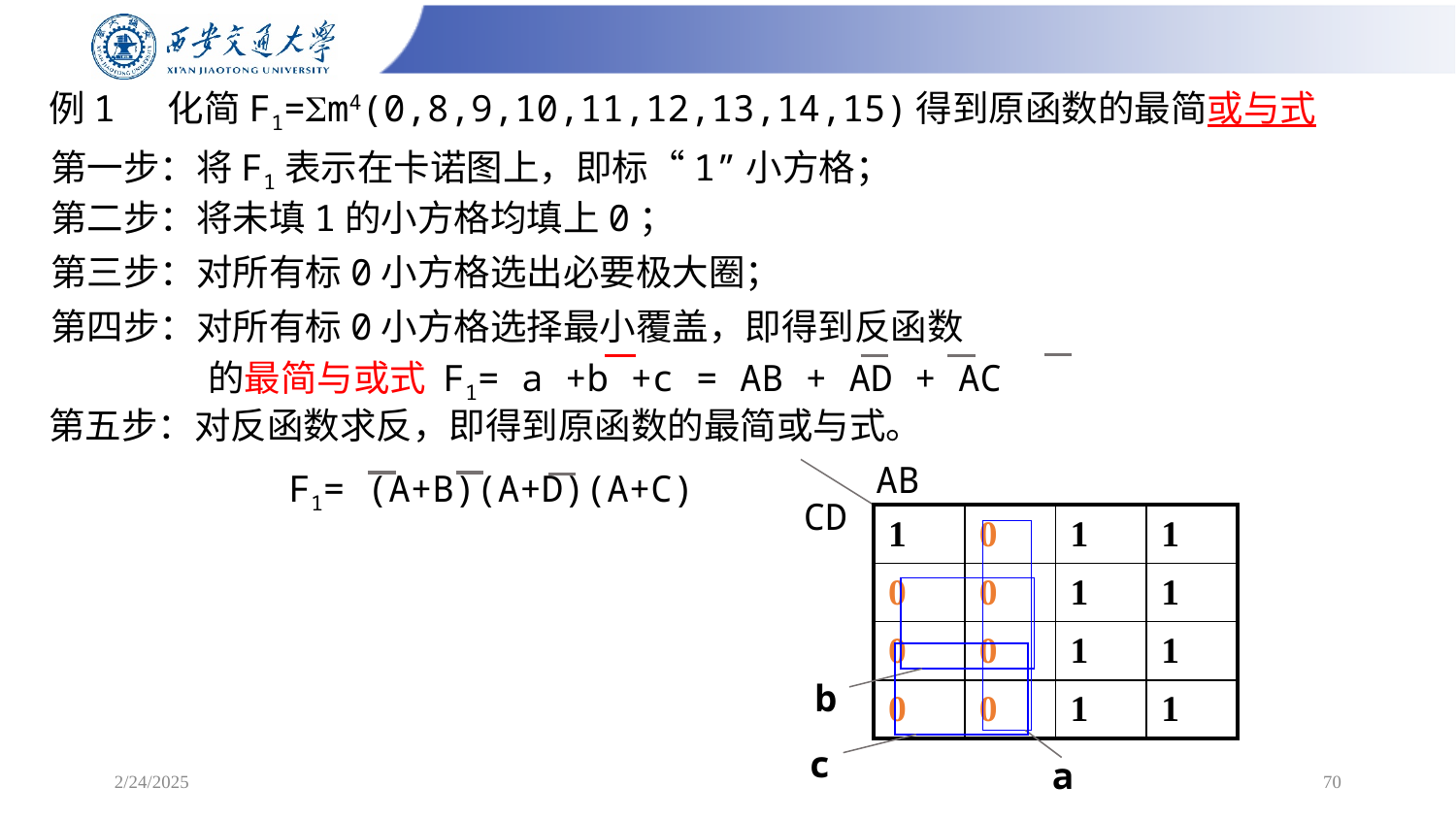

# 例1  化简F1=Σm4(0,8,9,10,11,12,13,14,15)得到原函数的最简或与式
第一步：将F1表示在卡诺图上，即标“1”小方格；
第二步：将未填1的小方格均填上0；
第三步：对所有标0小方格选出必要极大圈；
第四步：对所有标0小方格选择最小覆盖，即得到反函数
                  的最简与或式 F1= a +b +c = AB + AD + AC

第五步：对反函数求反，即得到原函数的最简或与式。
           F1= (A+B)(A+D)(A+C)

AB

CD
| 1 |  | 1 | 1 |
| --- | --- | --- | --- |
|  |  | 1 | 1 |
|  |  | 1 | 1 |
|  |  | 1 | 1 |
| 1 | 0 | 1 | 1 |
| --- | --- | --- | --- |
| 0 | 0 | 1 | 1 |
| 0 | 0 | 1 | 1 |
| 0 | 0 | 1 | 1 |

a

b

c

2/24/2025
70